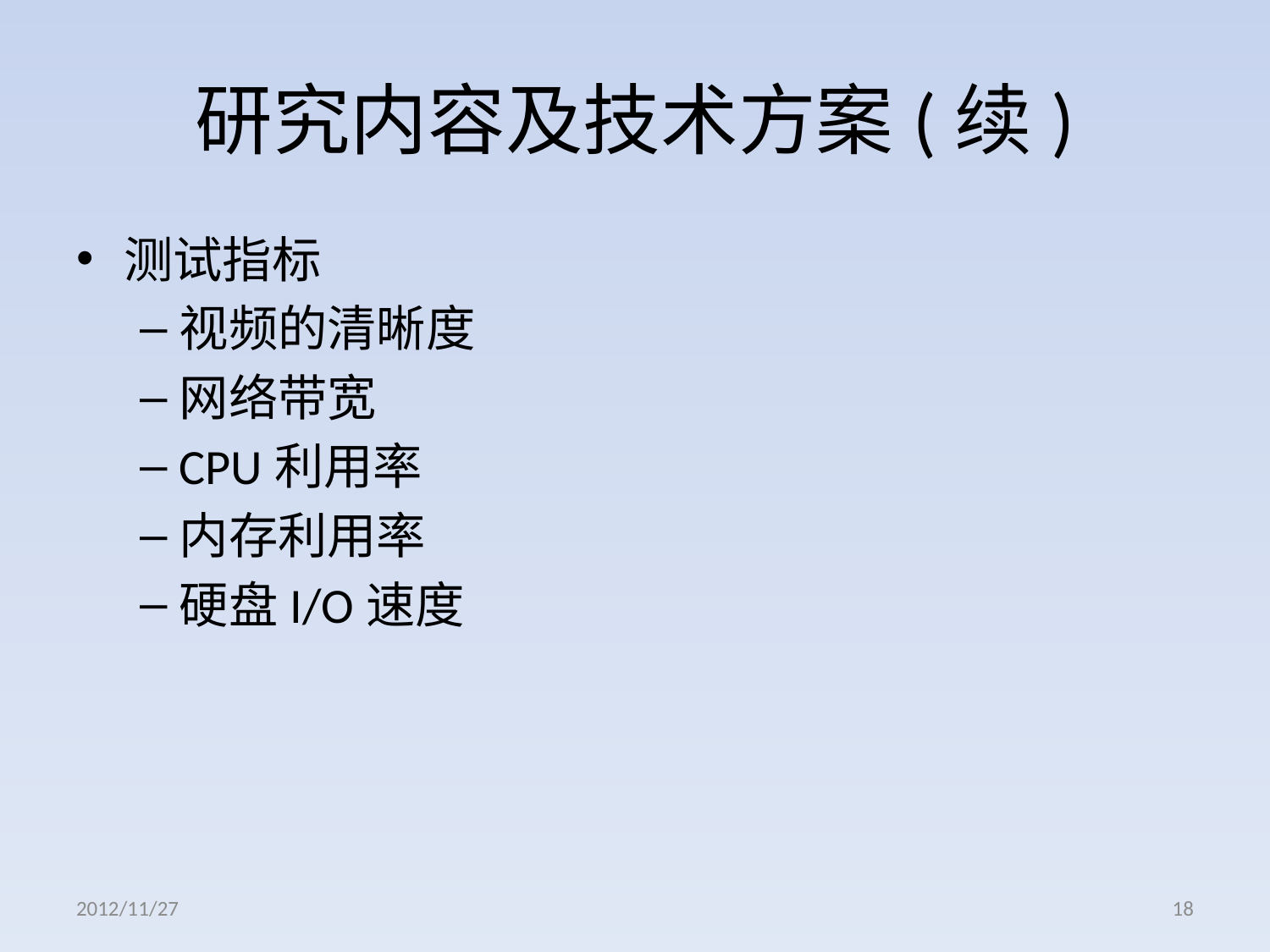

# 研究内容及技术方案(续)
测试指标
视频的清晰度
网络带宽
CPU利用率
内存利用率
硬盘I/O速度

2012/11/27
18